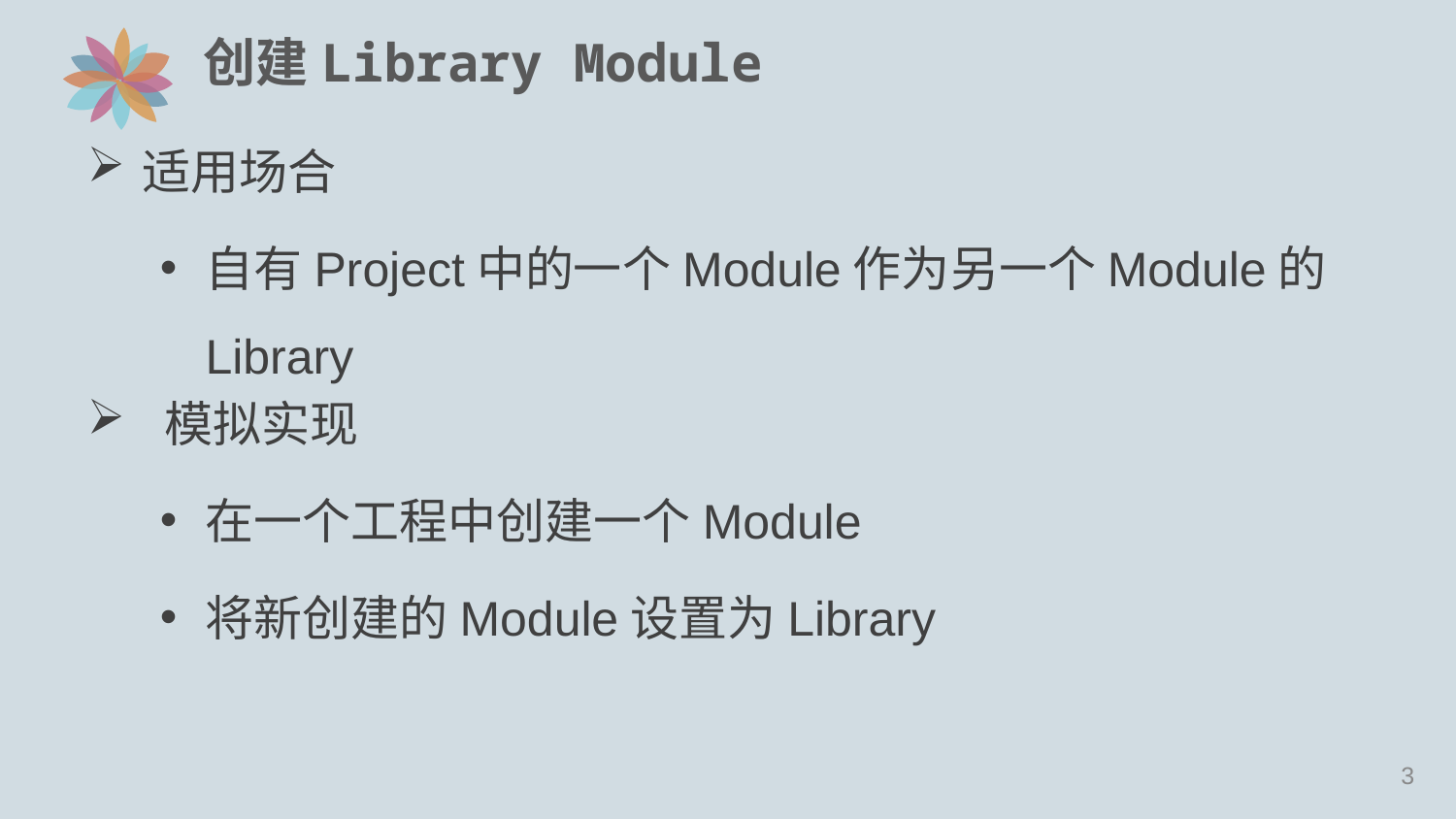

# 创建Library Module
适用场合
自有Project中的一个Module作为另一个Module的Library
 模拟实现
在一个工程中创建一个Module
将新创建的Module设置为Library

3